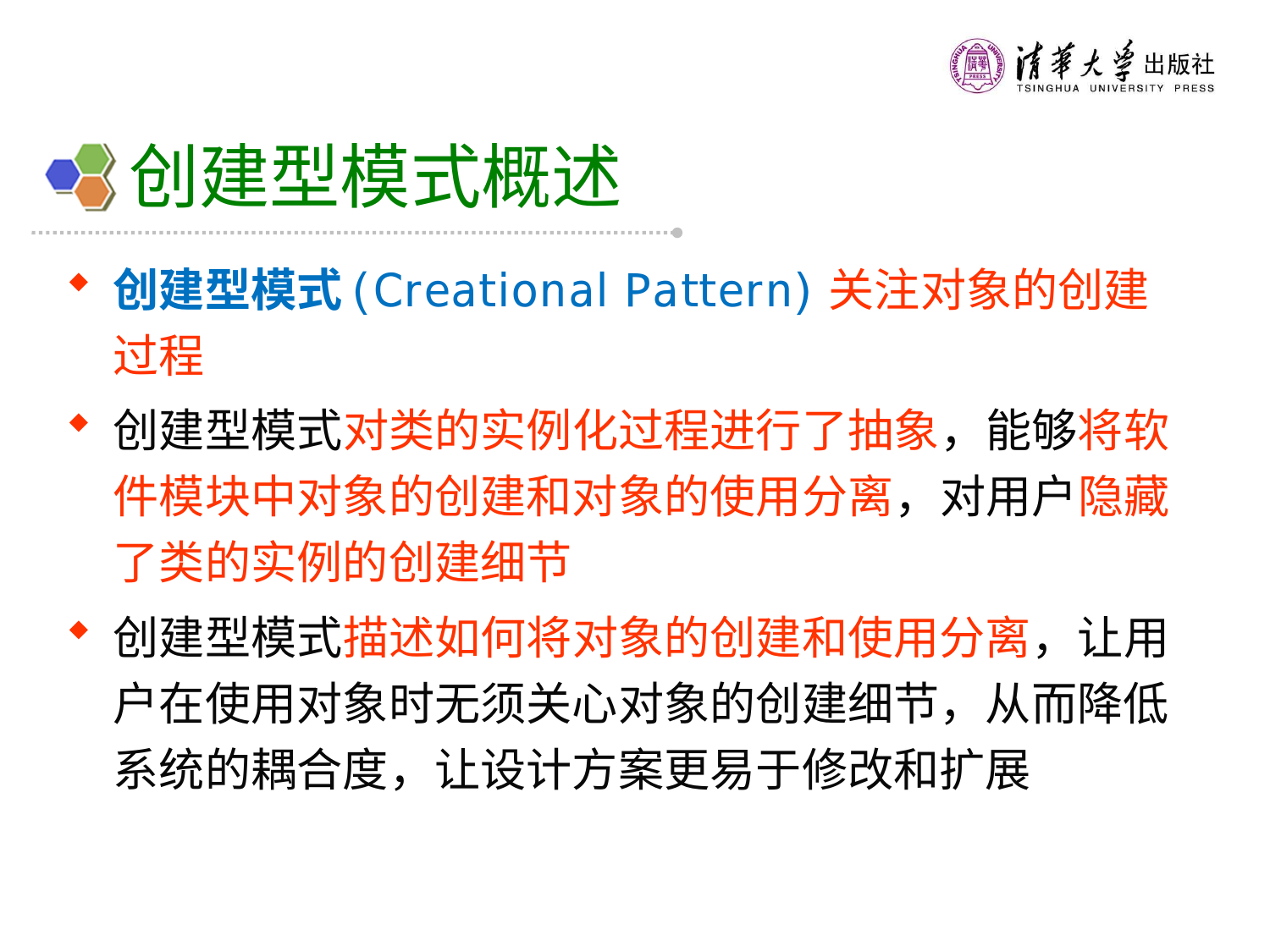

# 创建型模式概述
创建型模式(Creational Pattern)关注对象的创建过程
创建型模式对类的实例化过程进行了抽象，能够将软件模块中对象的创建和对象的使用分离，对用户隐藏了类的实例的创建细节
创建型模式描述如何将对象的创建和使用分离，让用户在使用对象时无须关心对象的创建细节，从而降低系统的耦合度，让设计方案更易于修改和扩展